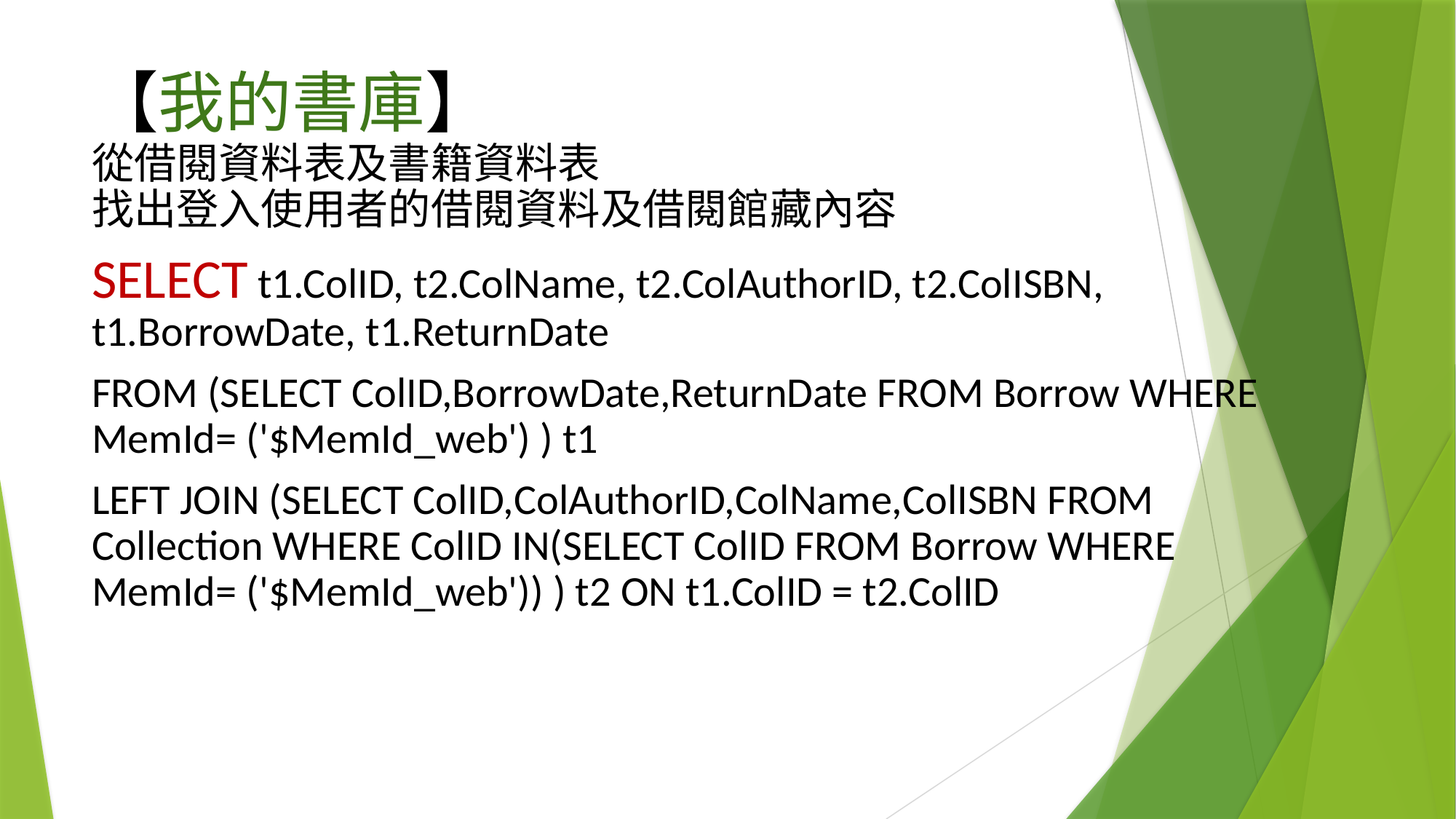

# 【我的書庫】 從借閱資料表及書籍資料表
找出登入使用者的借閱資料及借閱館藏內容
SELECT t1.ColID, t2.ColName, t2.ColAuthorID, t2.ColISBN, t1.BorrowDate, t1.ReturnDate
FROM (SELECT ColID,BorrowDate,ReturnDate FROM Borrow WHERE MemId= ('$MemId_web') ) t1
LEFT JOIN (SELECT ColID,ColAuthorID,ColName,ColISBN FROM Collection WHERE ColID IN(SELECT ColID FROM Borrow WHERE MemId= ('$MemId_web')) ) t2 ON t1.ColID = t2.ColID